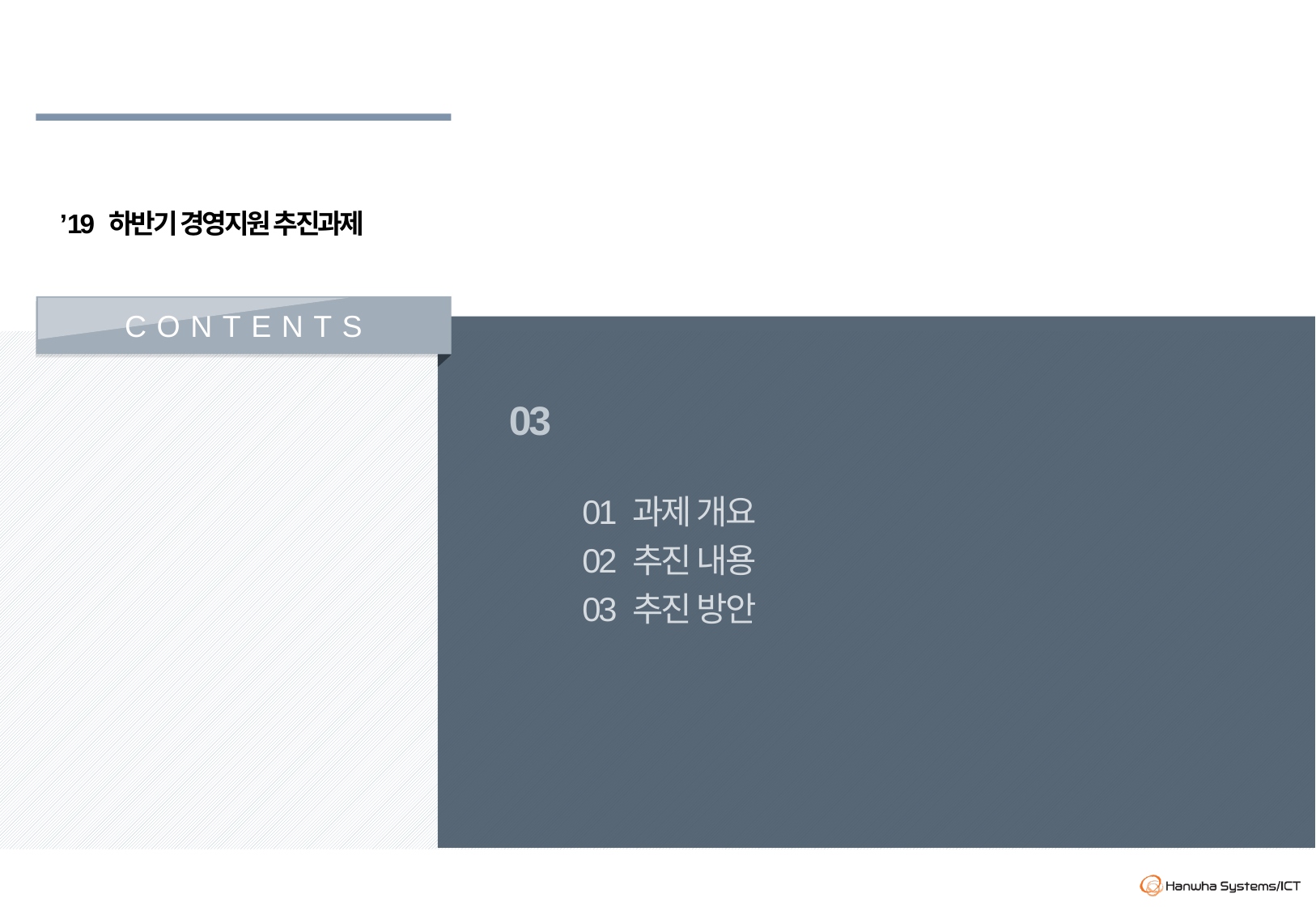

03
기타 검토 과제
01 과제 개요
02 추진 내용
03 추진 방안